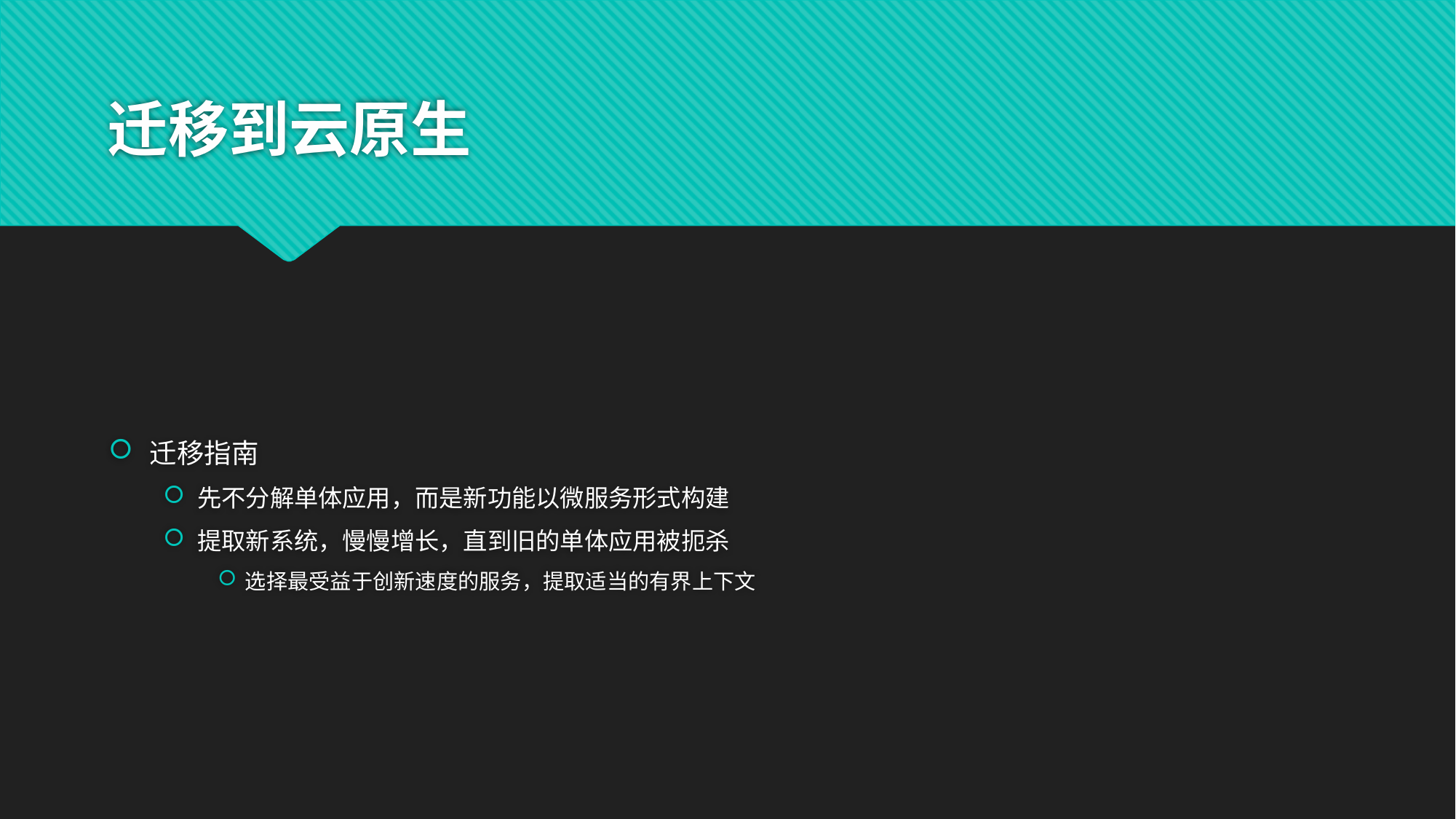

# 迁移到云原生
迁移指南
先不分解单体应用，而是新功能以微服务形式构建
提取新系统，慢慢增长，直到旧的单体应用被扼杀
选择最受益于创新速度的服务，提取适当的有界上下文